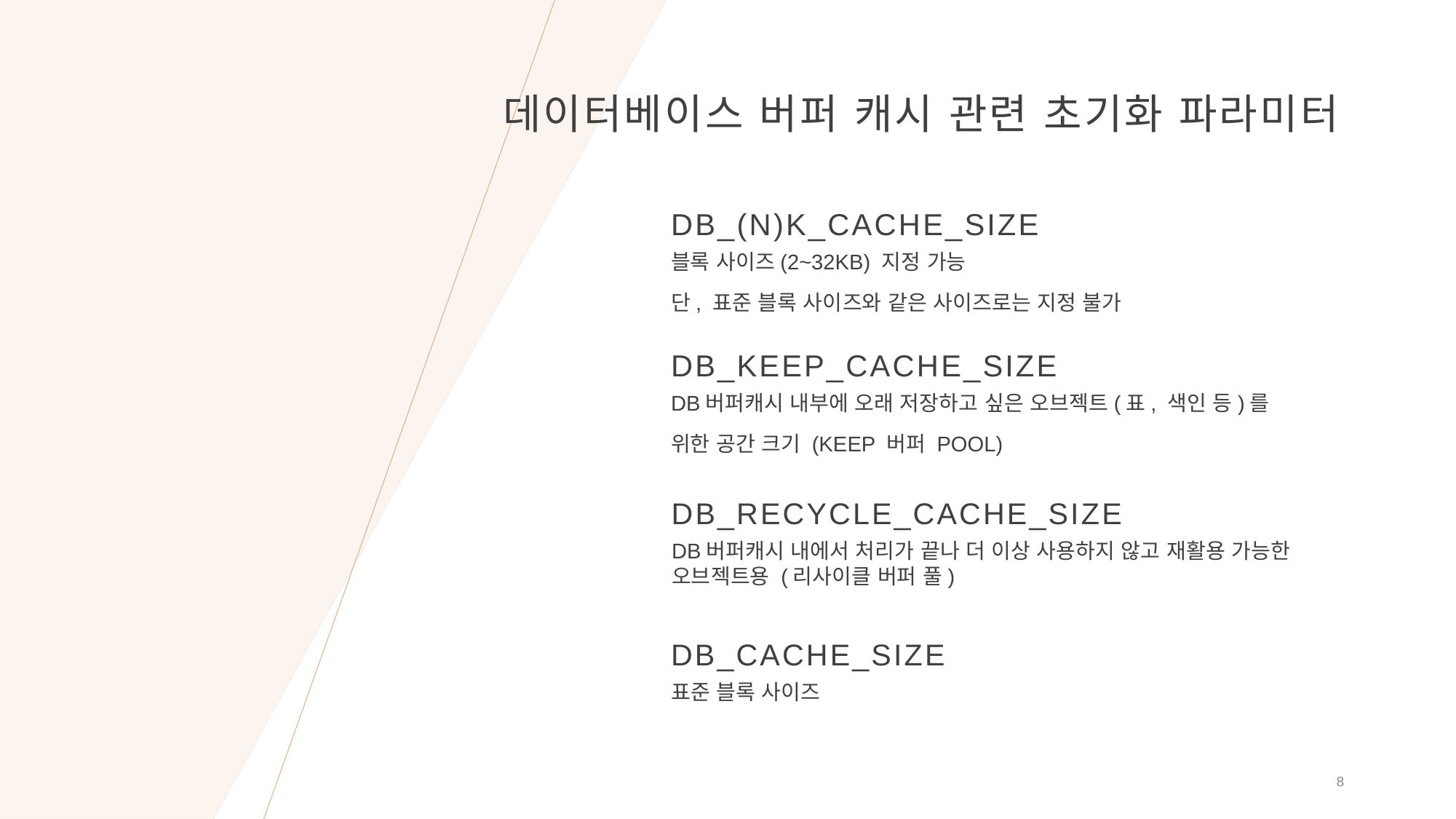

# 데이터베이스 버퍼 캐시 관련 초기화 파라미터
DB_(N)k_CACHE_SIZE
블록 사이즈(2~32KB) 지정 가능
단, 표준 블록 사이즈와 같은 사이즈로는 지정 불가
DB_KEEP_CACHE_SIZE
DB버퍼캐시 내부에 오래 저장하고 싶은 오브젝트(표, 색인 등)를
위한 공간 크기 (KEEP 버퍼 POOL)
DB_RECYCLE_CACHE_SIZE
DB버퍼캐시 내에서 처리가 끝나 더 이상 사용하지 않고 재활용 가능한 오브젝트용 (리사이클 버퍼 풀)
DB_CACHE_SIZE
표준 블록 사이즈
8